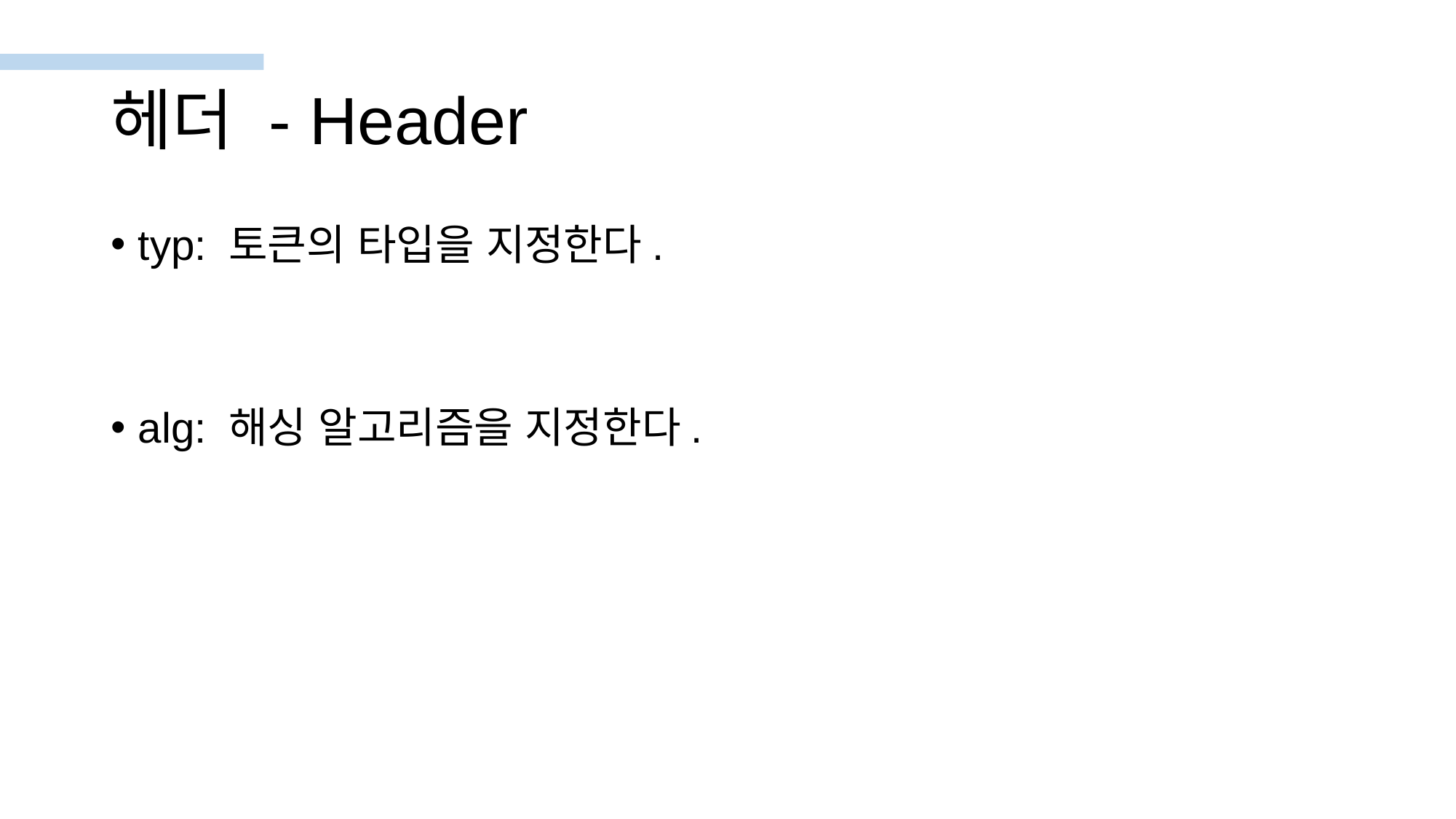

# 헤더 - Header

typ: 토큰의 타입을 지정한다.

alg: 해싱 알고리즘을 지정한다.